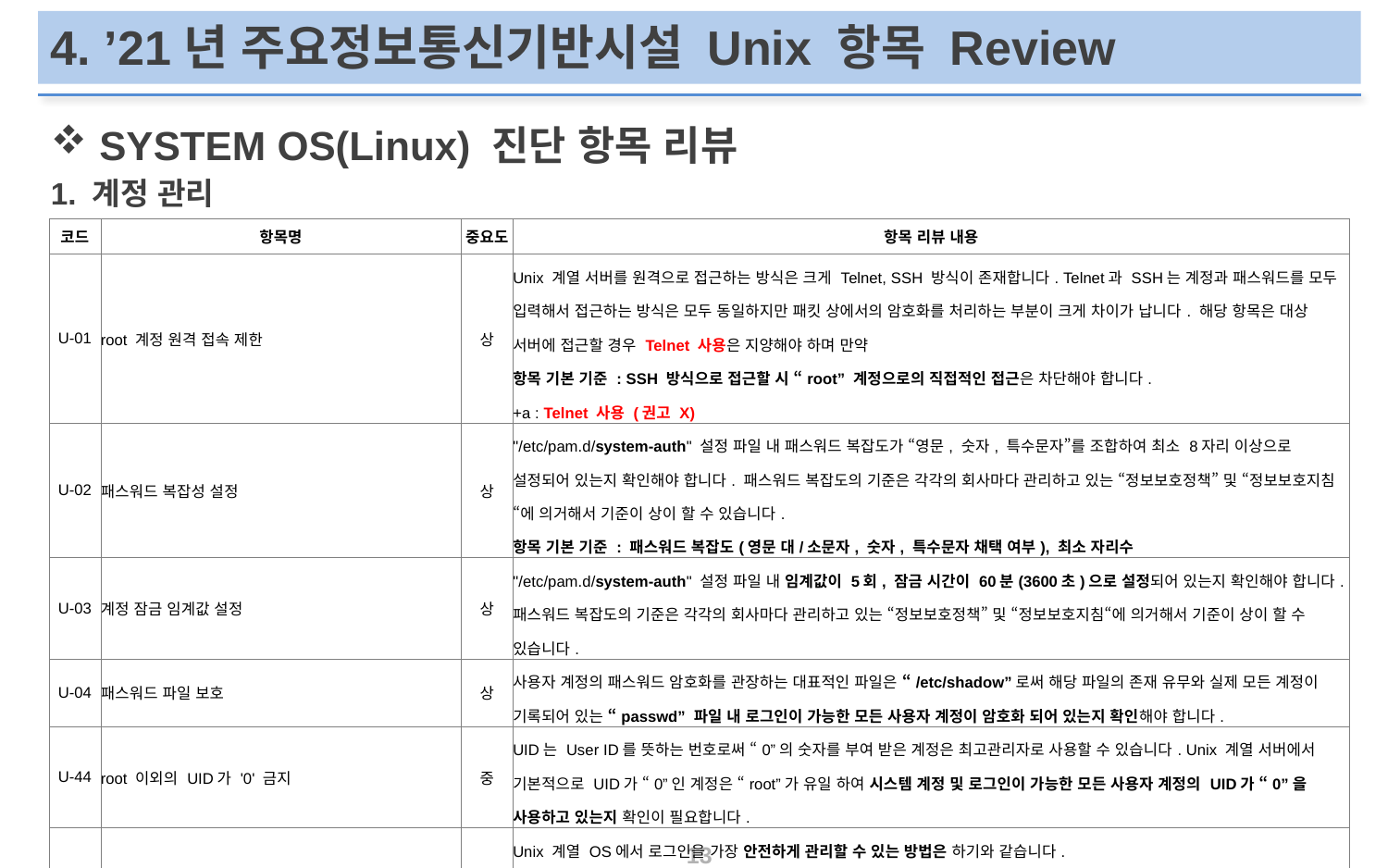

# 4. ’21년 주요정보통신기반시설 Unix 항목 Review
SYSTEM OS(Linux) 진단 항목 리뷰
1. 계정 관리
| 코드 | 항목명 | 중요도 | 항목 리뷰 내용 |
| --- | --- | --- | --- |
| U-01 | root 계정 원격 접속 제한 | 상 | Unix 계열 서버를 원격으로 접근하는 방식은 크게 Telnet, SSH 방식이 존재합니다. Telnet과 SSH는 계정과 패스워드를 모두 입력해서 접근하는 방식은 모두 동일하지만 패킷 상에서의 암호화를 처리하는 부분이 크게 차이가 납니다. 해당 항목은 대상 서버에 접근할 경우 Telnet 사용은 지양해야 하며 만약 항목 기본 기준 : SSH 방식으로 접근할 시 “root” 계정으로의 직접적인 접근은 차단해야 합니다. +a : Telnet 사용 (권고 X) |
| U-02 | 패스워드 복잡성 설정 | 상 | "/etc/pam.d/system-auth" 설정 파일 내 패스워드 복잡도가 “영문, 숫자, 특수문자”를 조합하여 최소 8자리 이상으로 설정되어 있는지 확인해야 합니다. 패스워드 복잡도의 기준은 각각의 회사마다 관리하고 있는 “정보보호정책” 및 “정보보호지침“에 의거해서 기준이 상이 할 수 있습니다. 항목 기본 기준 : 패스워드 복잡도(영문 대/소문자, 숫자, 특수문자 채택 여부), 최소 자리수 |
| U-03 | 계정 잠금 임계값 설정 | 상 | "/etc/pam.d/system-auth" 설정 파일 내 임계값이 5회, 잠금 시간이 60분(3600초)으로 설정되어 있는지 확인해야 합니다. 패스워드 복잡도의 기준은 각각의 회사마다 관리하고 있는 “정보보호정책” 및 “정보보호지침“에 의거해서 기준이 상이 할 수 있습니다. |
| U-04 | 패스워드 파일 보호 | 상 | 사용자 계정의 패스워드 암호화를 관장하는 대표적인 파일은 “/etc/shadow”로써 해당 파일의 존재 유무와 실제 모든 계정이 기록되어 있는 “passwd” 파일 내 로그인이 가능한 모든 사용자 계정이 암호화 되어 있는지 확인해야 합니다. |
| U-44 | root 이외의 UID가 '0' 금지 | 중 | UID는 User ID를 뜻하는 번호로써 “0”의 숫자를 부여 받은 계정은 최고관리자로 사용할 수 있습니다. Unix 계열 서버에서 기본적으로 UID가 “0”인 계정은 “root”가 유일 하여 시스템 계정 및 로그인이 가능한 모든 사용자 계정의 UID가 “0”을 사용하고 있는지 확인이 필요합니다. |
| U-45 | root 계정 su 제한 | 하 | Unix 계열 OS에서 로그인을 가장 안전하게 관리할 수 있는 방법은 하기와 같습니다. 1) “일반 사용자 계정”(UID 500 이상) 로그인 가능 현황 (cat /etc/passwd | grep bash) 2) “/etc/group” 파일 내 “wheel” 그룹에 허용된 일반사용자 추가 (cat /etc/group | grep wheel) 3) “/bin/su” 파일에 타사용자 특수권한 제거 (ls -al /bin/su 750, 4750(-rwsr-x---)) |
13